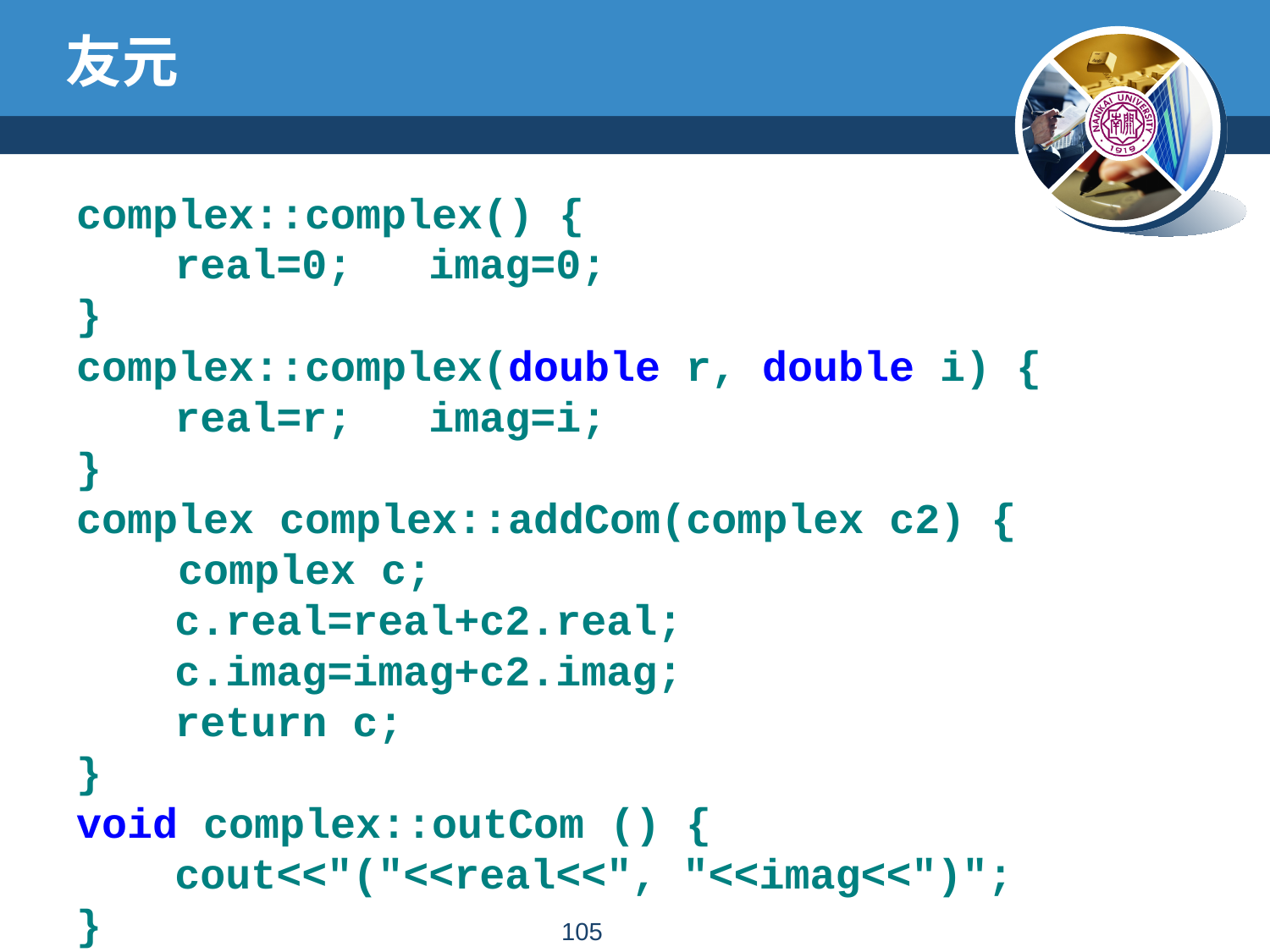

# 友元
complex::complex() {
	  real=0;   imag=0;
}
complex::complex(double r, double i) {
	  real=r;   imag=i;
}
complex complex::addCom(complex c2) {
    complex c;
	  c.real=real+c2.real;
	  c.imag=imag+c2.imag;
	  return c;
}
void complex::outCom () {
	  cout<<"("<<real<<", "<<imag<<")";
}

105